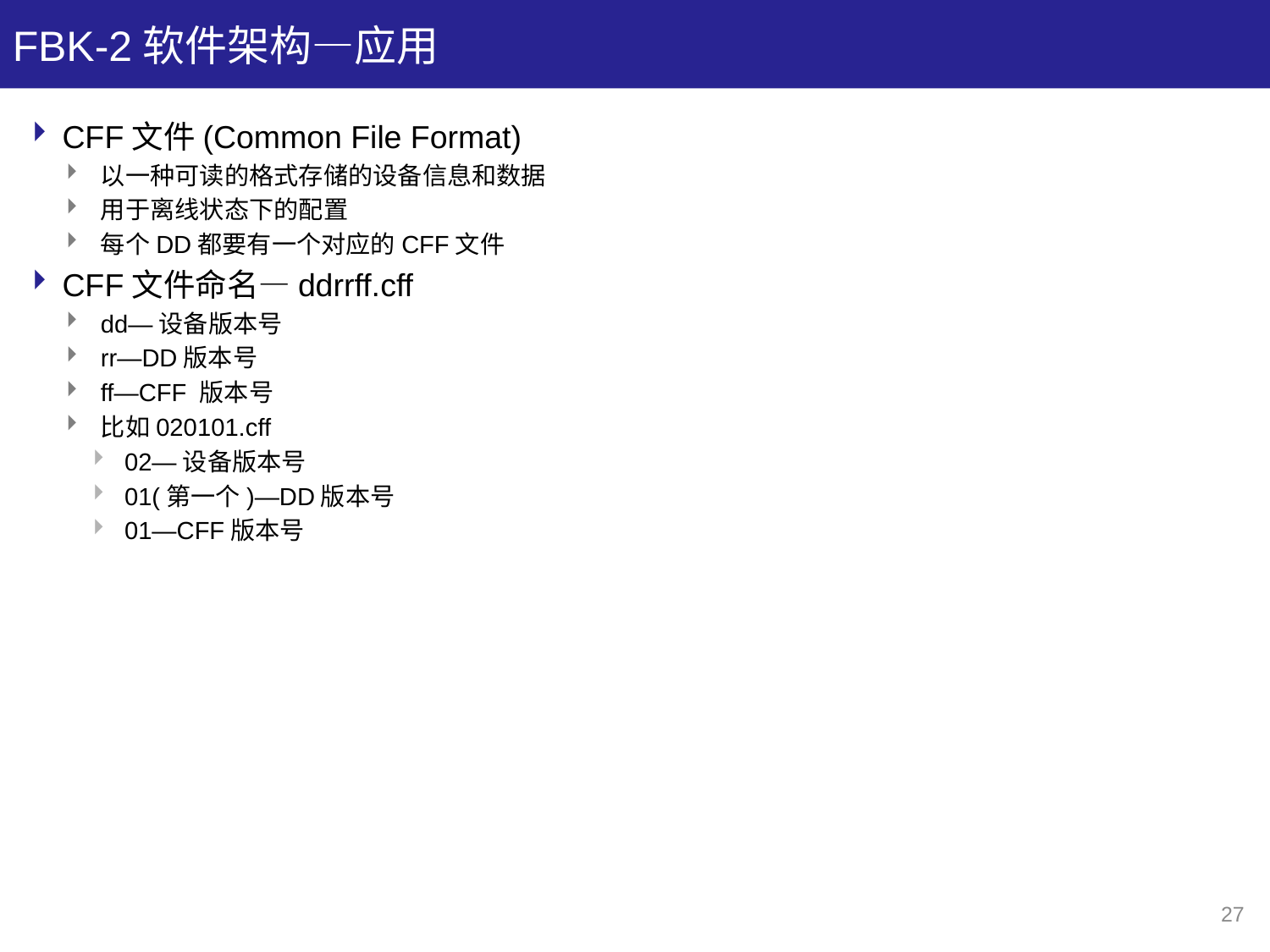

# FBK-2软件架构—应用
CFF文件(Common File Format)
以一种可读的格式存储的设备信息和数据
用于离线状态下的配置
每个DD都要有一个对应的CFF文件
CFF文件命名—ddrrff.cff
dd—设备版本号
rr—DD版本号
ff—CFF 版本号
比如020101.cff
02—设备版本号
01(第一个)—DD版本号
01—CFF版本号

27